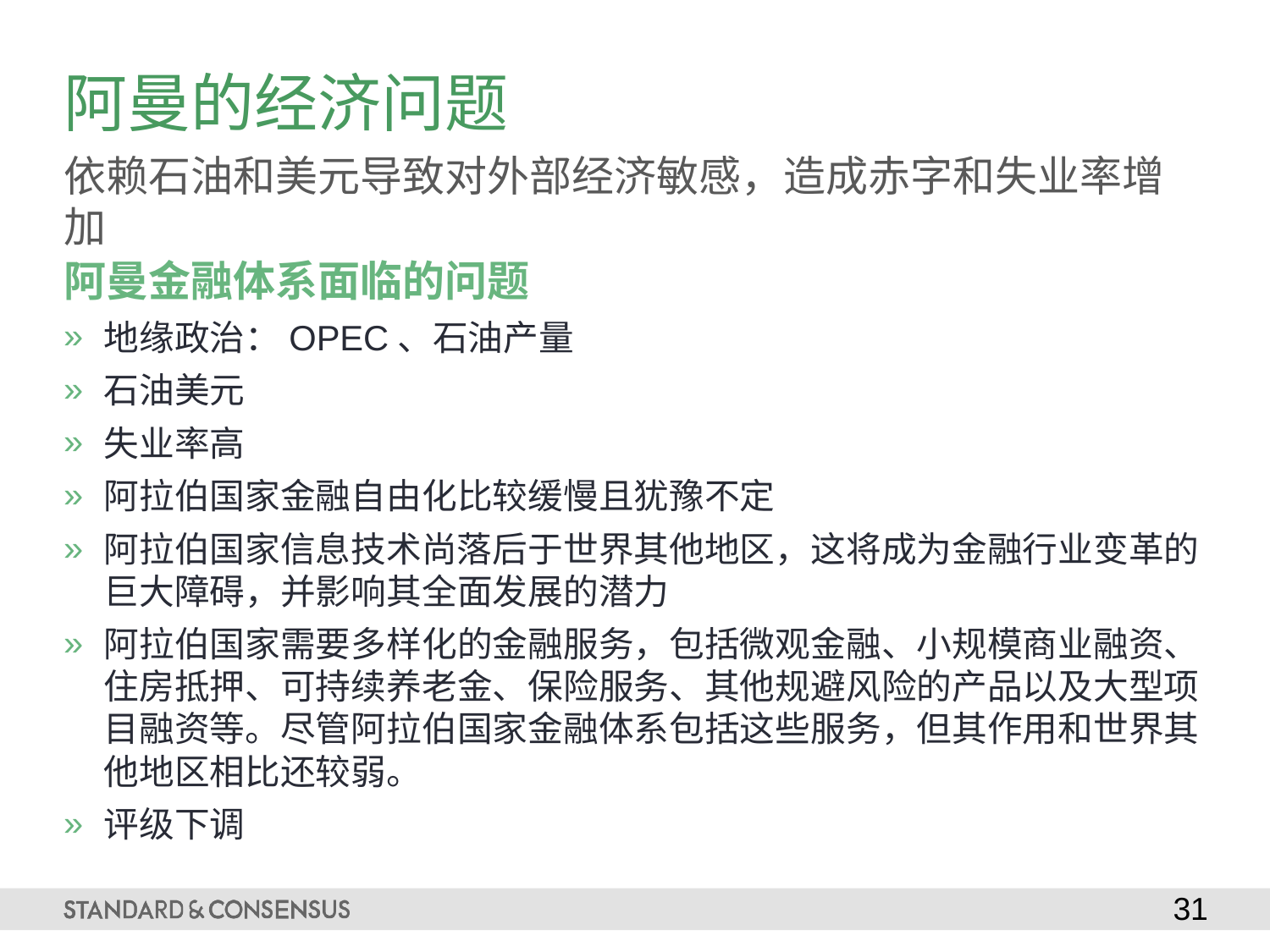

# 阿曼的经济问题
依赖石油和美元导致对外部经济敏感，造成赤字和失业率增加
阿曼金融体系面临的问题
地缘政治：OPEC、石油产量
石油美元
失业率高
阿拉伯国家金融自由化比较缓慢且犹豫不定
阿拉伯国家信息技术尚落后于世界其他地区，这将成为金融行业变革的巨大障碍，并影响其全面发展的潜力
阿拉伯国家需要多样化的金融服务，包括微观金融、小规模商业融资、住房抵押、可持续养老金、保险服务、其他规避风险的产品以及大型项目融资等。尽管阿拉伯国家金融体系包括这些服务，但其作用和世界其他地区相比还较弱。
评级下调
31